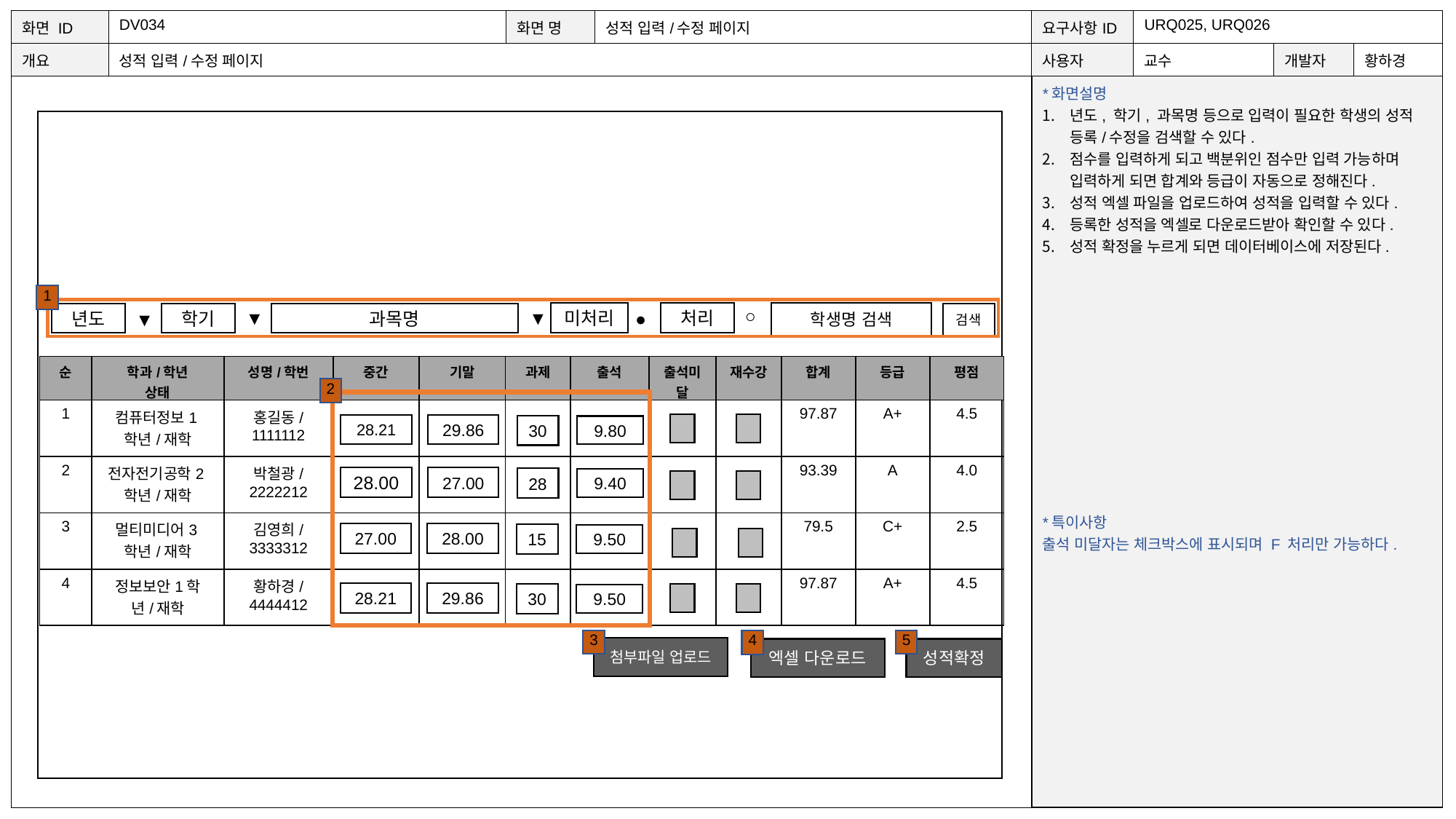

| 화면 ID | DV034 | 화면 명 | 성적 입력/수정 페이지 | 요구사항ID | URQ025, URQ026 |  |  |
| --- | --- | --- | --- | --- | --- | --- | --- |
| 개요 | 성적 입력/수정 페이지 |  |  | 사용자 | 교수 | 개발자 | 황하경 |
|  |  |  |  | \*화면설명 년도, 학기, 과목명 등으로 입력이 필요한 학생의 성적 등록/수정을 검색할 수 있다. 점수를 입력하게 되고 백분위인 점수만 입력 가능하며 입력하게 되면 합계와 등급이 자동으로 정해진다. 성적 엑셀 파일을 업로드하여 성적을 입력할 수 있다. 등록한 성적을 엑셀로 다운로드받아 확인할 수 있다. 성적 확정을 누르게 되면 데이터베이스에 저장된다. \*특이사항 출석 미달자는 체크박스에 표시되며 F 처리만 가능하다. |  |  |  |

1

○
▼
▼
●
학생명 검색
미처리
처리
년도
▼
학기
과목명
검색
| 순 | 학과/학년 상태 | 성명/학번 | 중간 | 기말 | 과제 | 출석 | 출석미달 | 재수강 | 합계 | 등급 | 평점 |
| --- | --- | --- | --- | --- | --- | --- | --- | --- | --- | --- | --- |
| 1 | 컴퓨터정보1학년/재학 | 홍길동/1111112 |  |  |  |  |  |  | 97.87 | A+ | 4.5 |
| 2 | 전자전기공학2학년/재학 | 박철광/2222212 |  |  |  |  |  |  | 93.39 | A | 4.0 |
| 3 | 멀티미디어3학년/재학 | 김영희/3333312 |  |  |  |  |  |  | 79.5 | C+ | 2.5 |
| 4 | 정보보안1학년/재학 | 황하경/4444412 |  |  |  |  |  |  | 97.87 | A+ | 4.5 |
2

28.21
29.86
30
9.80
28.00
27.00
28
9.40

27.00
28.00
15
9.50

28.21
29.86

30
9.50
3
5
4
첨부파일 업로드
엑셀 다운로드
성적확정